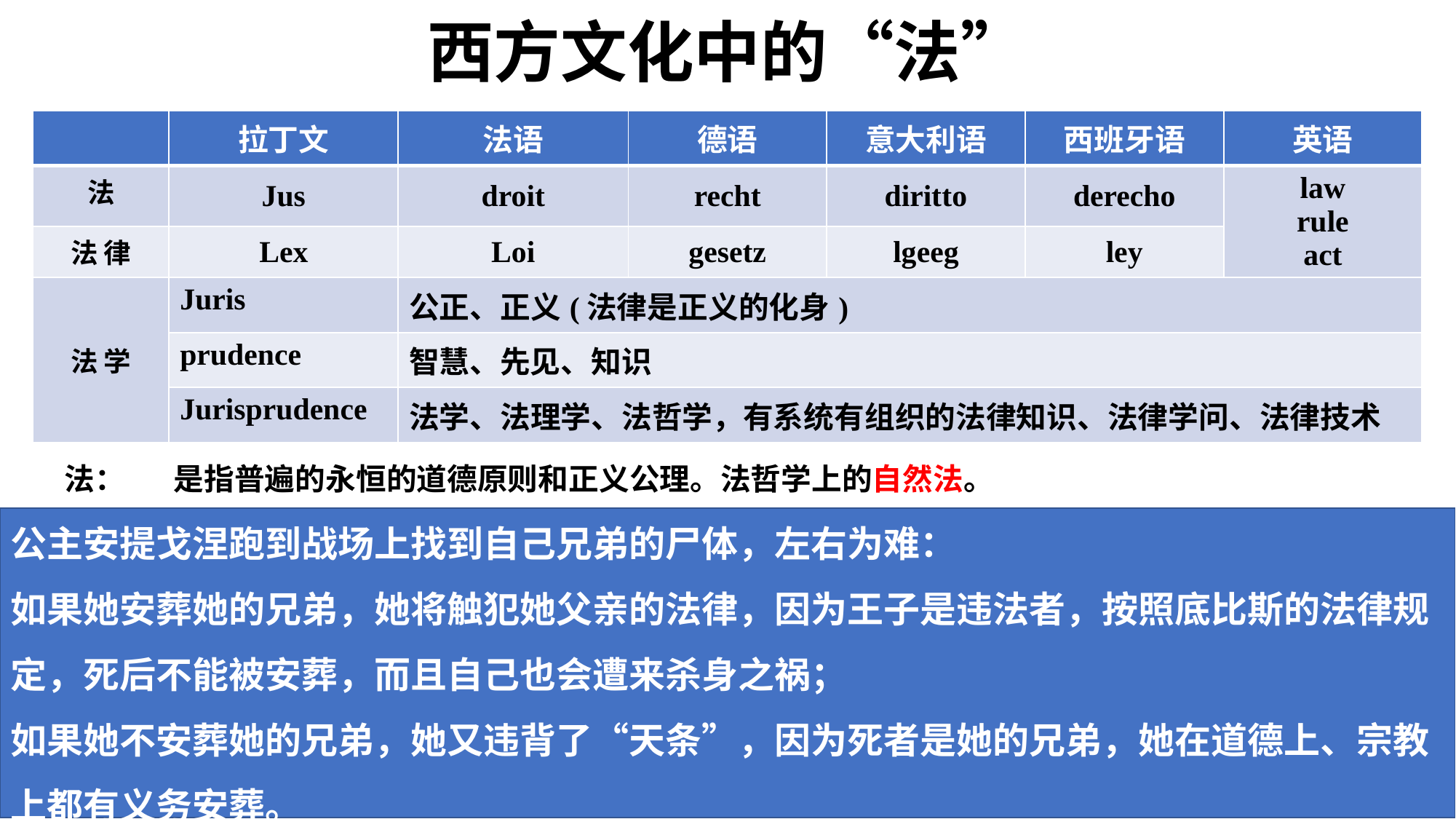

# 西方文化中的“法”
|  | 拉丁文 | 法语 | 德语 | 意大利语 | 西班牙语 | 英语 |
| --- | --- | --- | --- | --- | --- | --- |
| 法 | Jus | droit | recht | diritto | derecho | law rule act |
| 法 律 | Lex | Loi | gesetz | lgeeg | ley |  |
| 法 学 | Juris | 公正、正义(法律是正义的化身) |  |  |  |  |
|  | prudence | 智慧、先见、知识 |  |  |  |  |
|  | Jurisprudence | 法学、法理学、法哲学，有系统有组织的法律知识、法律学问、法律技术 |  |  |  |  |
法：	是指普遍的永恒的道德原则和正义公理。法哲学上的自然法。
	既有“法”的含义，又兼有“权利”“公平”“正义”等充满道德内容的抽象含义。
公主安提戈涅跑到战场上找到自己兄弟的尸体，左右为难：
如果她安葬她的兄弟，她将触犯她父亲的法律，因为王子是违法者，按照底比斯的法律规定，死后不能被安葬，而且自己也会遭来杀身之祸；
如果她不安葬她的兄弟，她又违背了“天条”，因为死者是她的兄弟，她在道德上、宗教上都有义务安葬。
法律：	则指由国家机关制定和颁布的具体的法律规则。法哲学上的实在法。
	通常指具体规则，其词义明确、具体技术性强。
即使“法律”本身有问题或者不正义，西方人心目中的“法”却永远是正义女神的化身和真理的守护者。
我们常常用“法律”来表述国家颁布的强制命令，而用“法”来表述正当的行为规则。
在日常用语中，我们可以把“法律”与“法”等同使用。